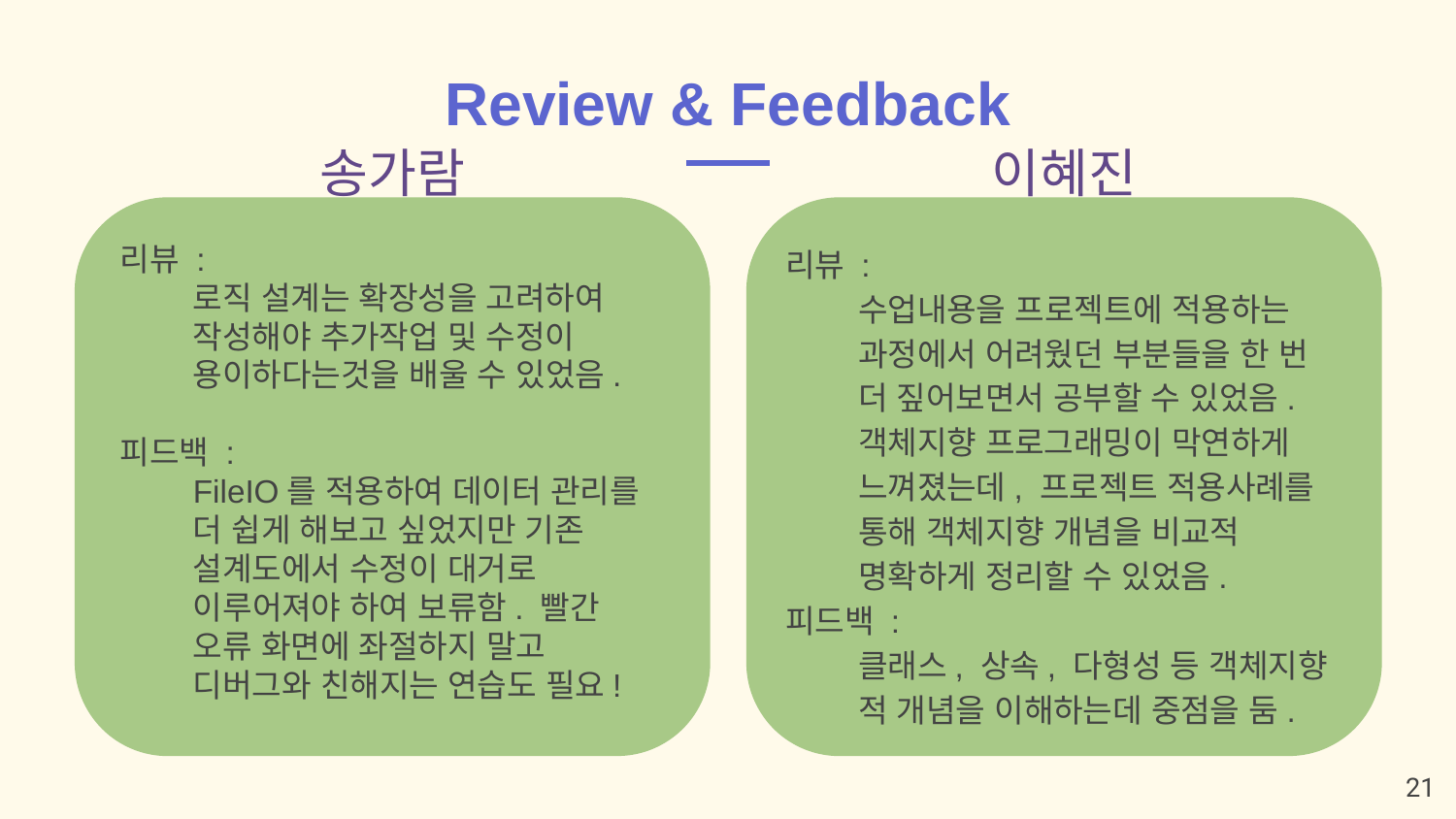

# Review & Feedback
송가람
이혜진

리뷰 :
로직 설계는 확장성을 고려하여 작성해야 추가작업 및 수정이 용이하다는것을 배울 수 있었음.

피드백 :
FileIO를 적용하여 데이터 관리를 더 쉽게 해보고 싶었지만 기존 설계도에서 수정이 대거로 이루어져야 하여 보류함. 빨간 오류 화면에 좌절하지 말고 디버그와 친해지는 연습도 필요!
리뷰 :
수업내용을 프로젝트에 적용하는 과정에서 어려웠던 부분들을 한 번 더 짚어보면서 공부할 수 있었음. 객체지향 프로그래밍이 막연하게 느껴졌는데, 프로젝트 적용사례를 통해 객체지향 개념을 비교적 명확하게 정리할 수 있었음.
피드백 :
클래스, 상속, 다형성 등 객체지향 적 개념을 이해하는데 중점을 둠.

21